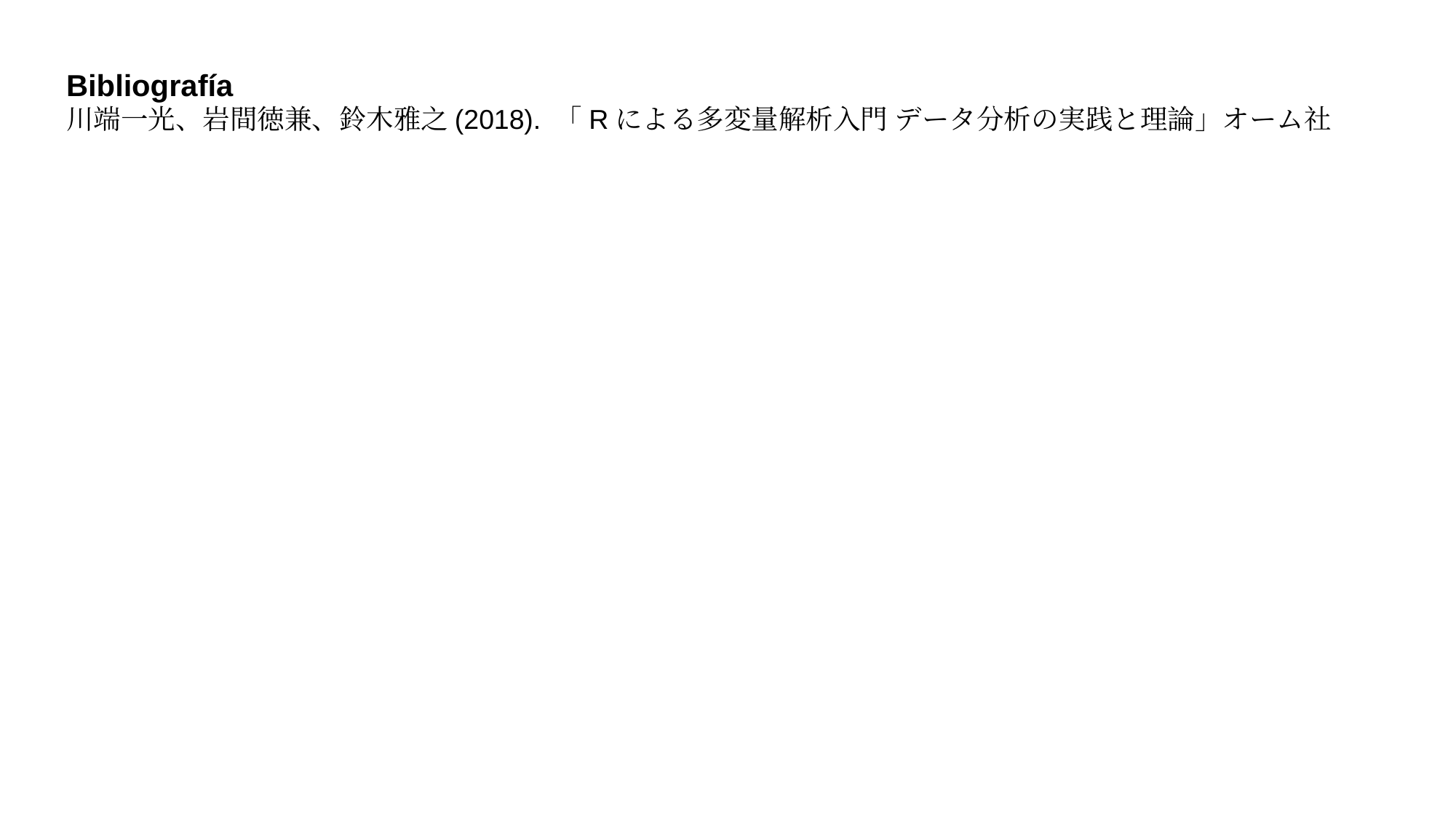

Bibliografía
川端一光、岩間徳兼、鈴木雅之(2018). 「Rによる多変量解析入門 データ分析の実践と理論」オーム社